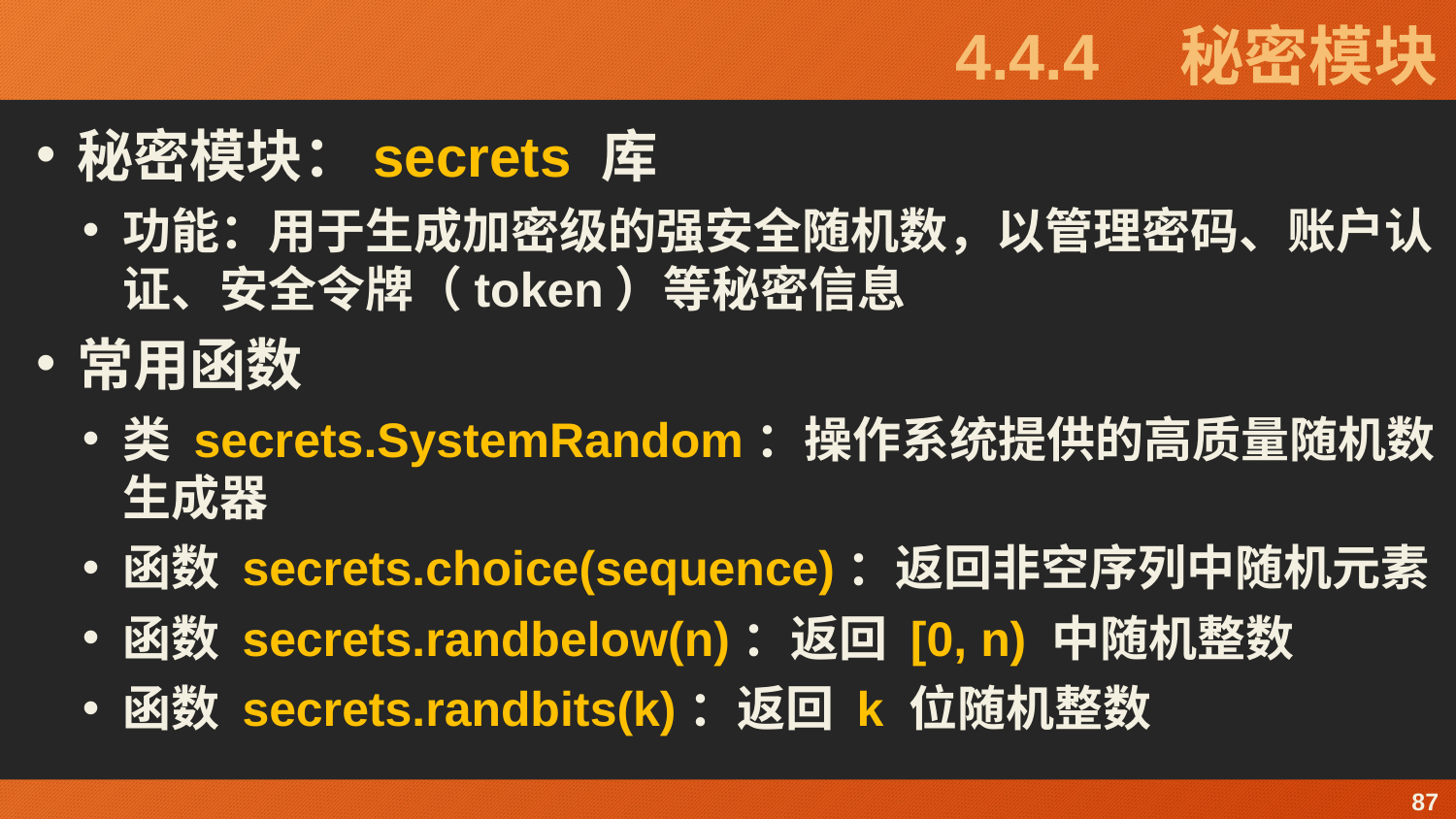

# 4.4.4　秘密模块
秘密模块：secrets 库
功能：用于生成加密级的强安全随机数，以管理密码、账户认证、安全令牌（token）等秘密信息
常用函数
类 secrets.SystemRandom：操作系统提供的高质量随机数生成器
函数 secrets.choice(sequence)：返回非空序列中随机元素
函数 secrets.randbelow(n)：返回 [0, n) 中随机整数
函数 secrets.randbits(k)：返回 k 位随机整数
87